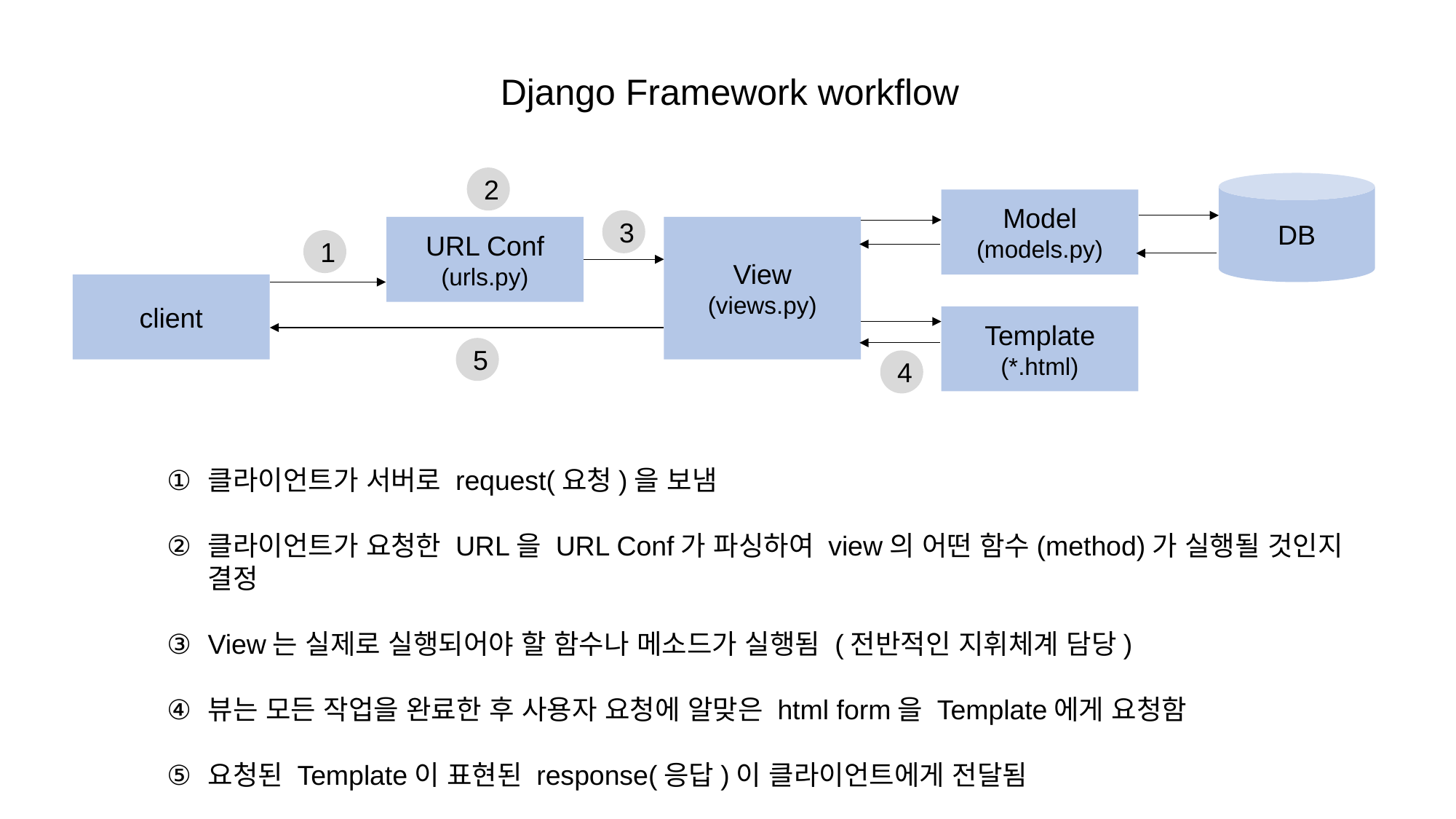

Django Framework workflow
2
DB
Model
(models.py)
3
URL Conf
(urls.py)
View
(views.py)
1
client
Template
(*.html)
5
4
클라이언트가 서버로 request(요청)을 보냄

클라이언트가 요청한 URL을 URL Conf가 파싱하여 view의 어떤 함수(method)가 실행될 것인지 결정

View는 실제로 실행되어야 할 함수나 메소드가 실행됨 (전반적인 지휘체계 담당)

뷰는 모든 작업을 완료한 후 사용자 요청에 알맞은 html form을 Template에게 요청함

요청된 Template이 표현된 response(응답)이 클라이언트에게 전달됨